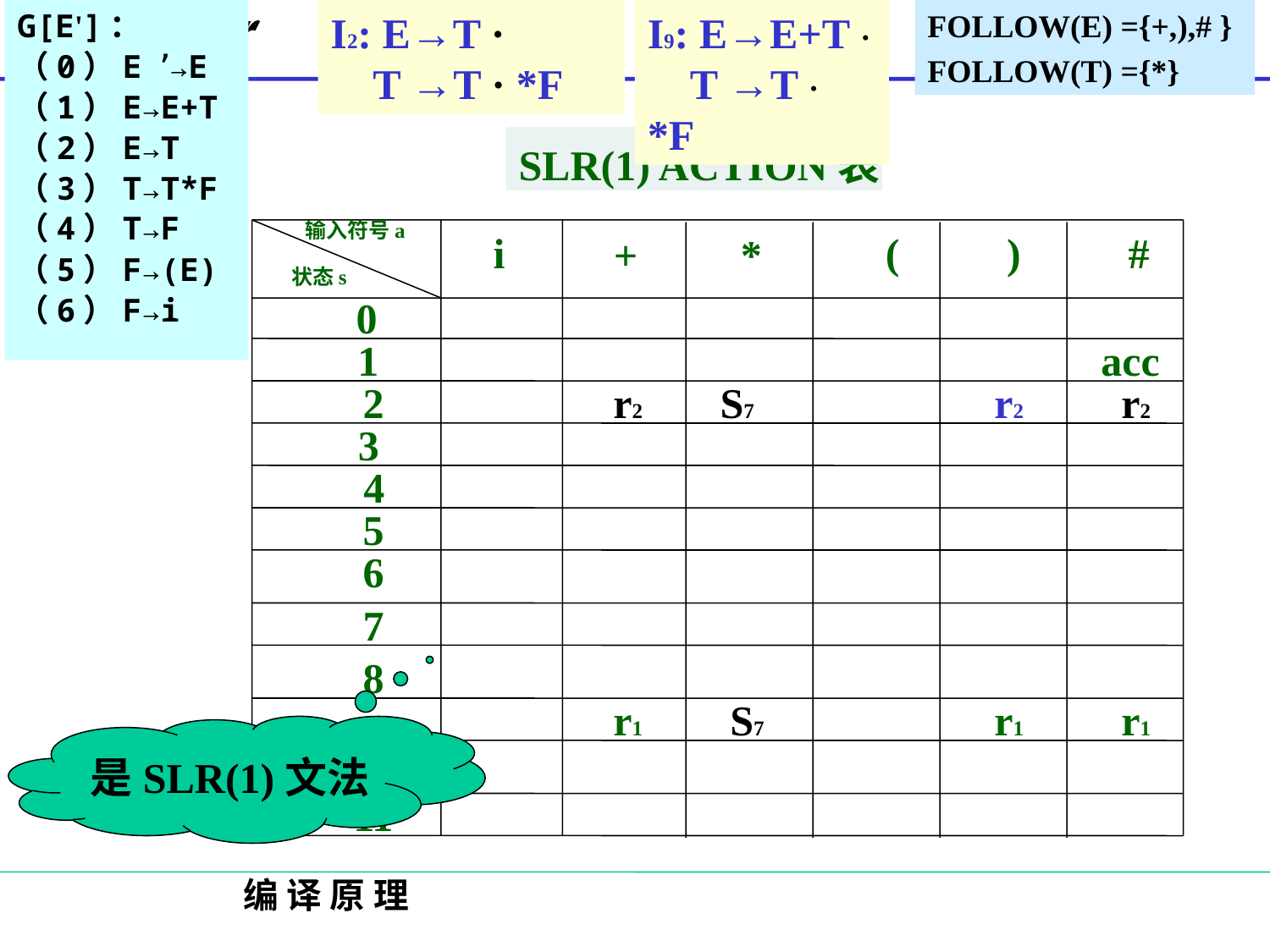

G[E']：
（0）E ’→E
（1）E→E+T
（2）E→T
（3）T→T*F
（4）T→F
（5）F→(E)
（6）F→i
I2: E→T ·
    T →T · *F
I9: E→E+T ·
    T →T · *F
FOLLOW(E) ={+,),# }
FOLLOW(T) ={*}
SLR(1) ACTION表

输入符号a

i

(
)
#

+

*

状态s
0

 1

acc

2

r2
S7

r2
r2

3

4

5

6

7

8

r1
S7

r1
r1

9

10
11

是SLR(1)文法